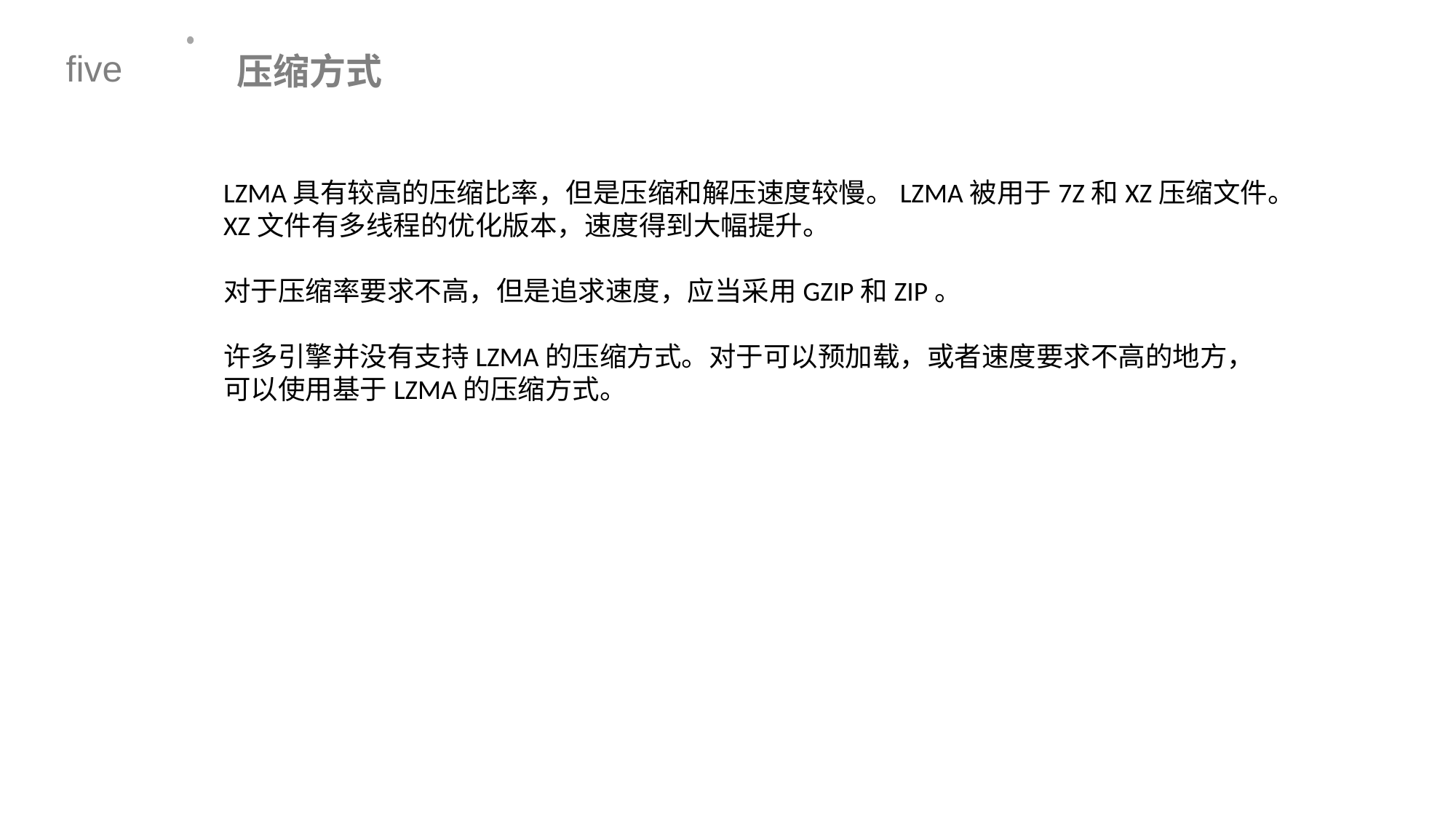

压缩方式

five
LZMA具有较高的压缩比率，但是压缩和解压速度较慢。LZMA被用于7Z和XZ压缩文件。
XZ文件有多线程的优化版本，速度得到大幅提升。

对于压缩率要求不高，但是追求速度，应当采用GZIP和ZIP。

许多引擎并没有支持LZMA的压缩方式。对于可以预加载，或者速度要求不高的地方，
可以使用基于LZMA的压缩方式。